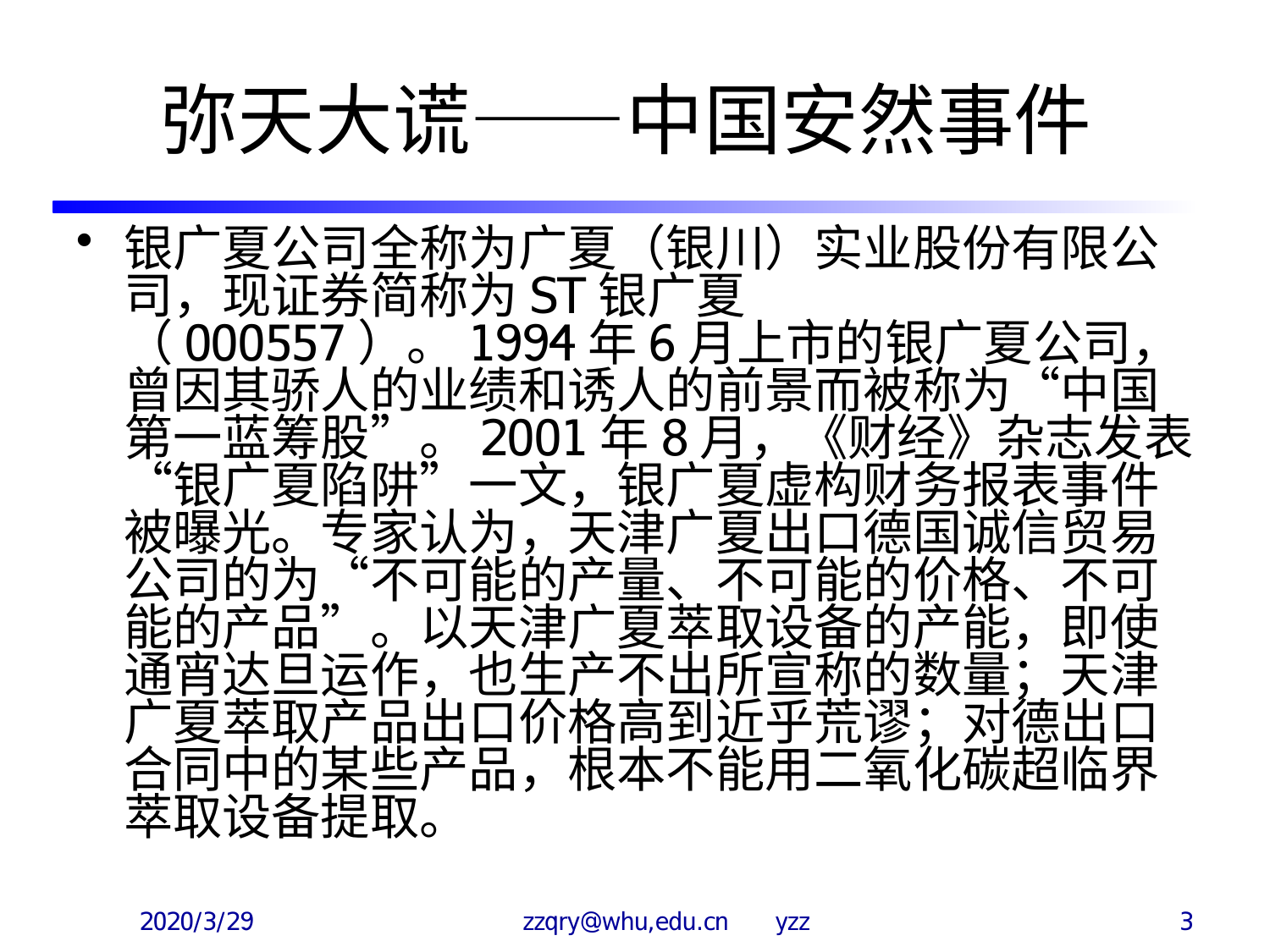

弥天大谎——中国安然事件
银广夏公司全称为广夏（银川）实业股份有限公司，现证券简称为ST银广夏（000557）。1994年6月上市的银广夏公司，曾因其骄人的业绩和诱人的前景而被称为“中国第一蓝筹股”。2001年8月，《财经》杂志发表“银广夏陷阱”一文，银广夏虚构财务报表事件被曝光。专家认为，天津广夏出口德国诚信贸易公司的为“不可能的产量、不可能的价格、不可能的产品”。以天津广夏萃取设备的产能，即使通宵达旦运作，也生产不出所宣称的数量；天津广夏萃取产品出口价格高到近乎荒谬；对德出口合同中的某些产品，根本不能用二氧化碳超临界萃取设备提取。
2020/3/29
zzqry@whu,edu.cn      yzz
3